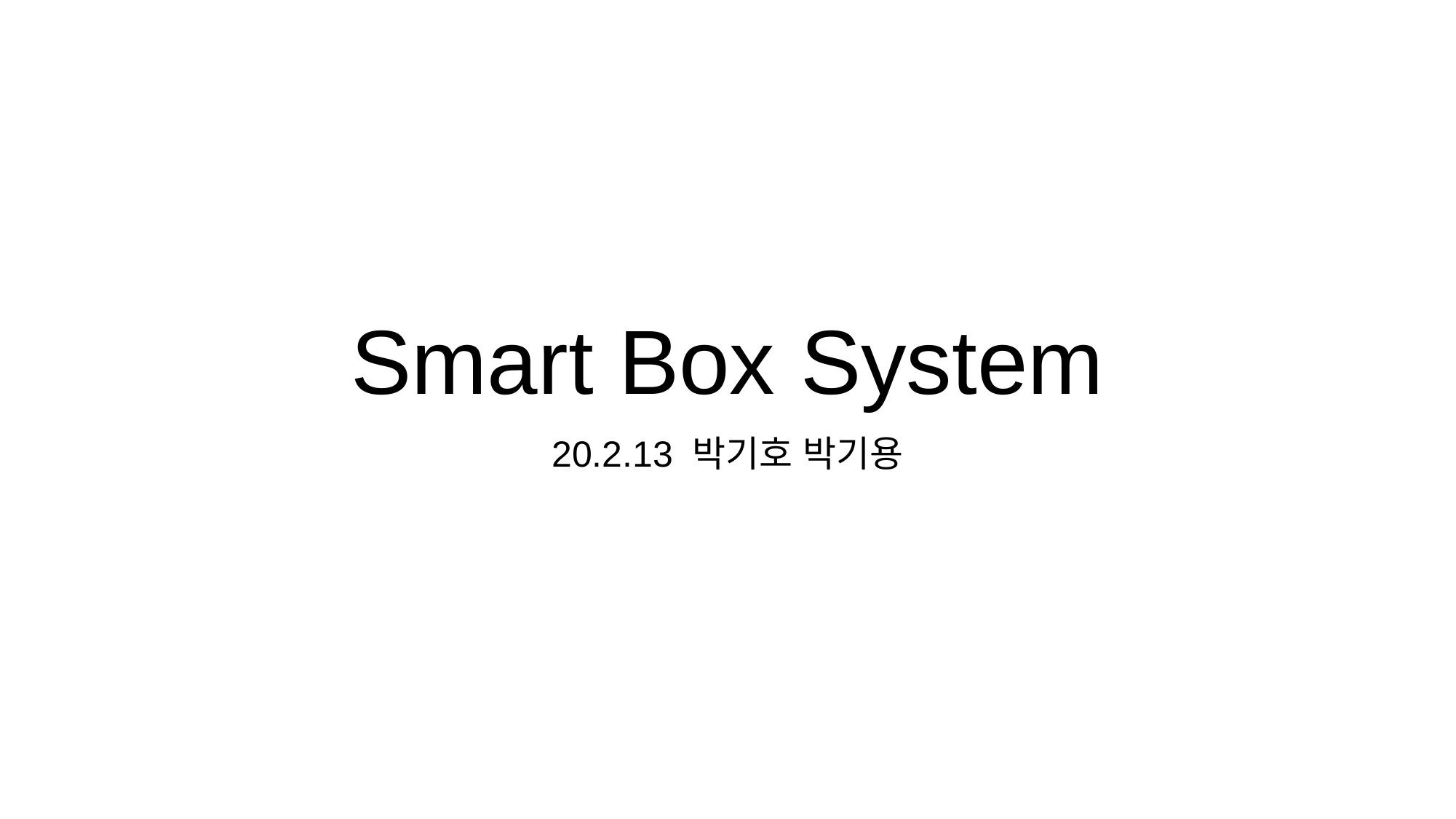

# Smart Box System
20.2.13 박기호 박기용